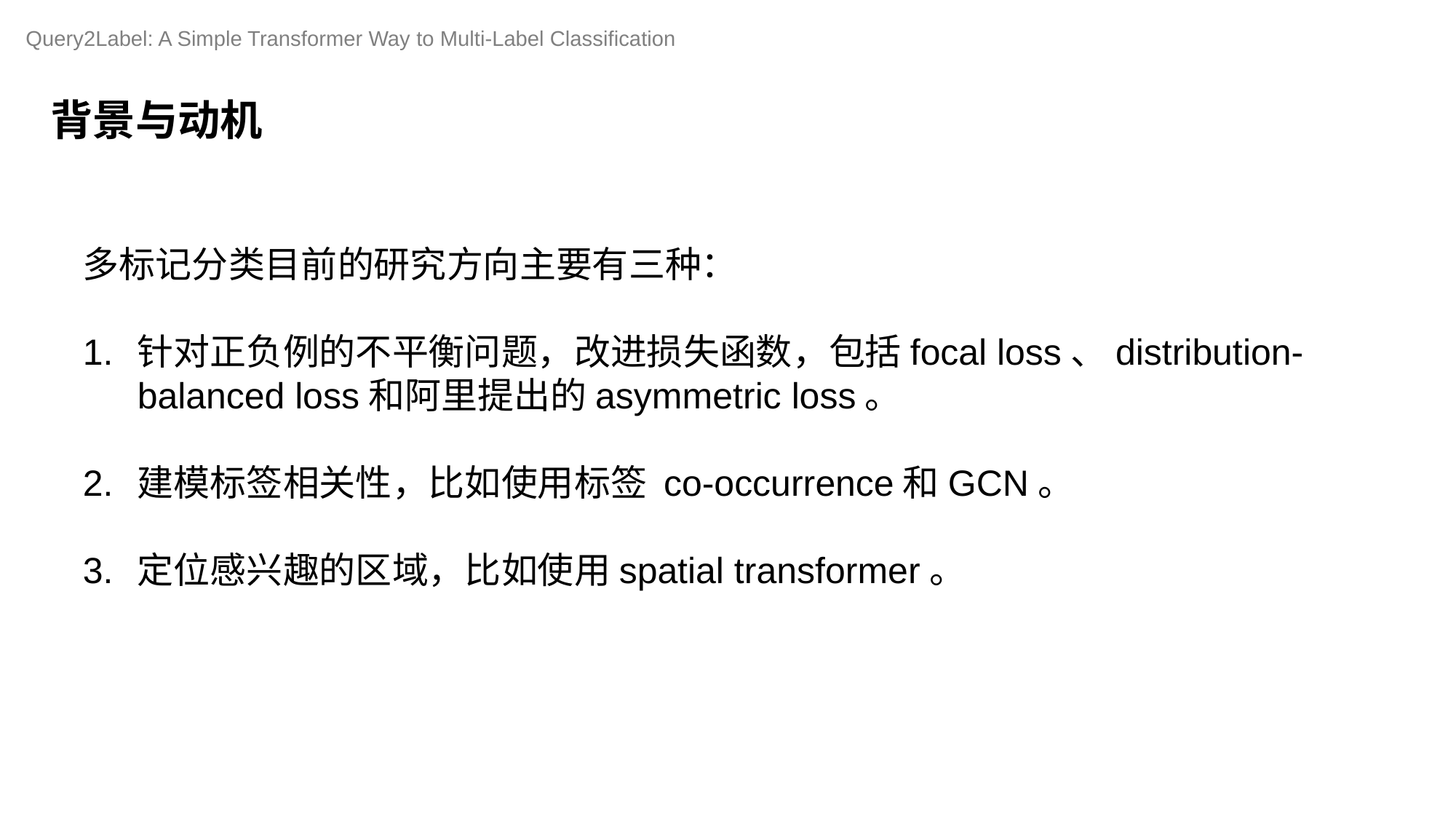

Query2Label: A Simple Transformer Way to Multi-Label Classification
背景与动机
多标记分类目前的研究方向主要有三种：

针对正负例的不平衡问题，改进损失函数，包括focal loss、distribution-balanced loss和阿里提出的asymmetric loss。

建模标签相关性，比如使用标签 co-occurrence和GCN。

定位感兴趣的区域，比如使用spatial transformer。